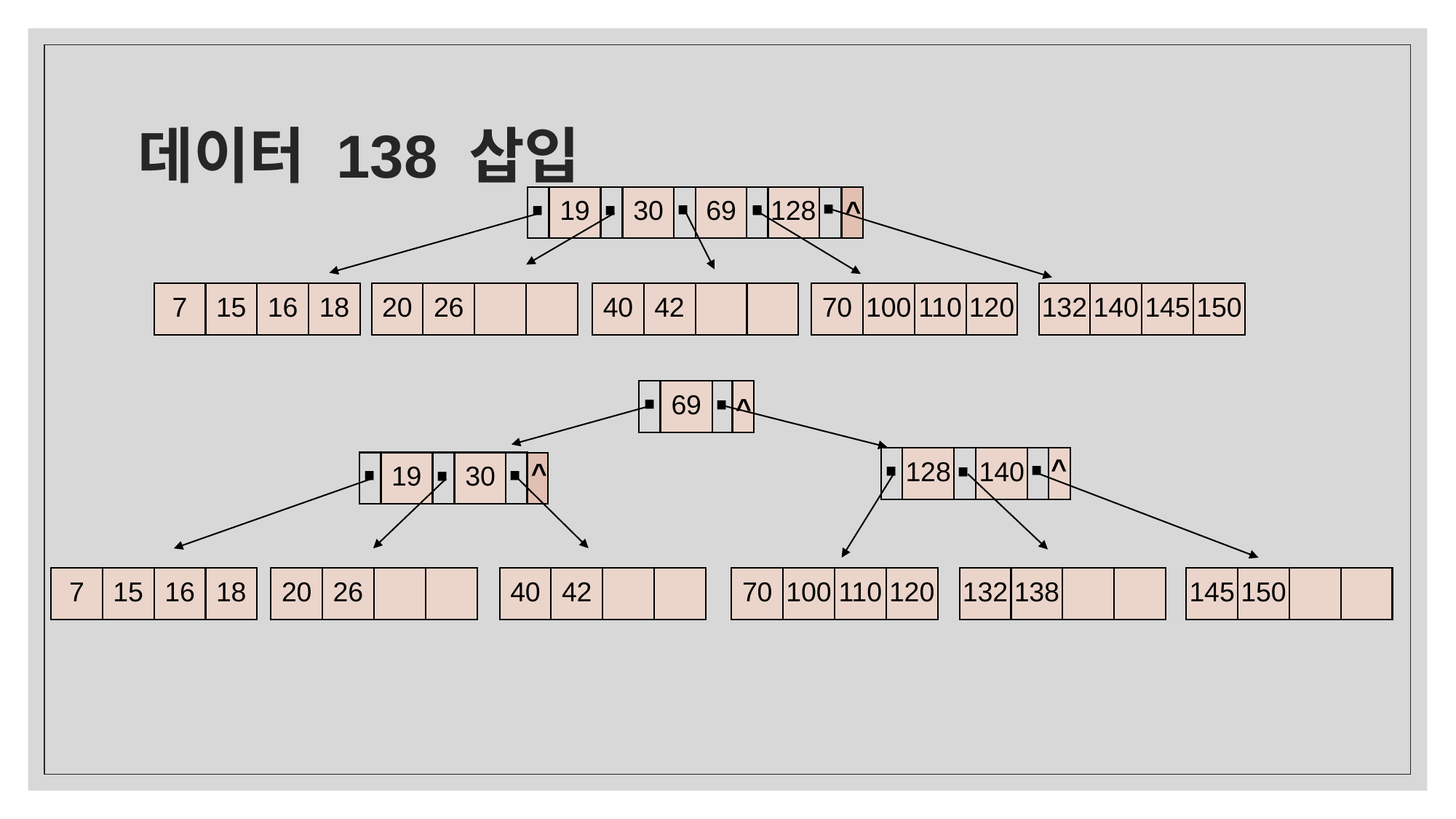

# 데이터 138 삽입
·
·
·
·
·
·

19

30

69

128

^

7
15
16
18
20
26

40
42

70
100
110
120
132
140
145
150
·
·

69

^
·
·
·

128

140

·
·
·

19

30

^

^
40
7
15
16
18
20
26

42

70

100
110
120
132
138

145
150